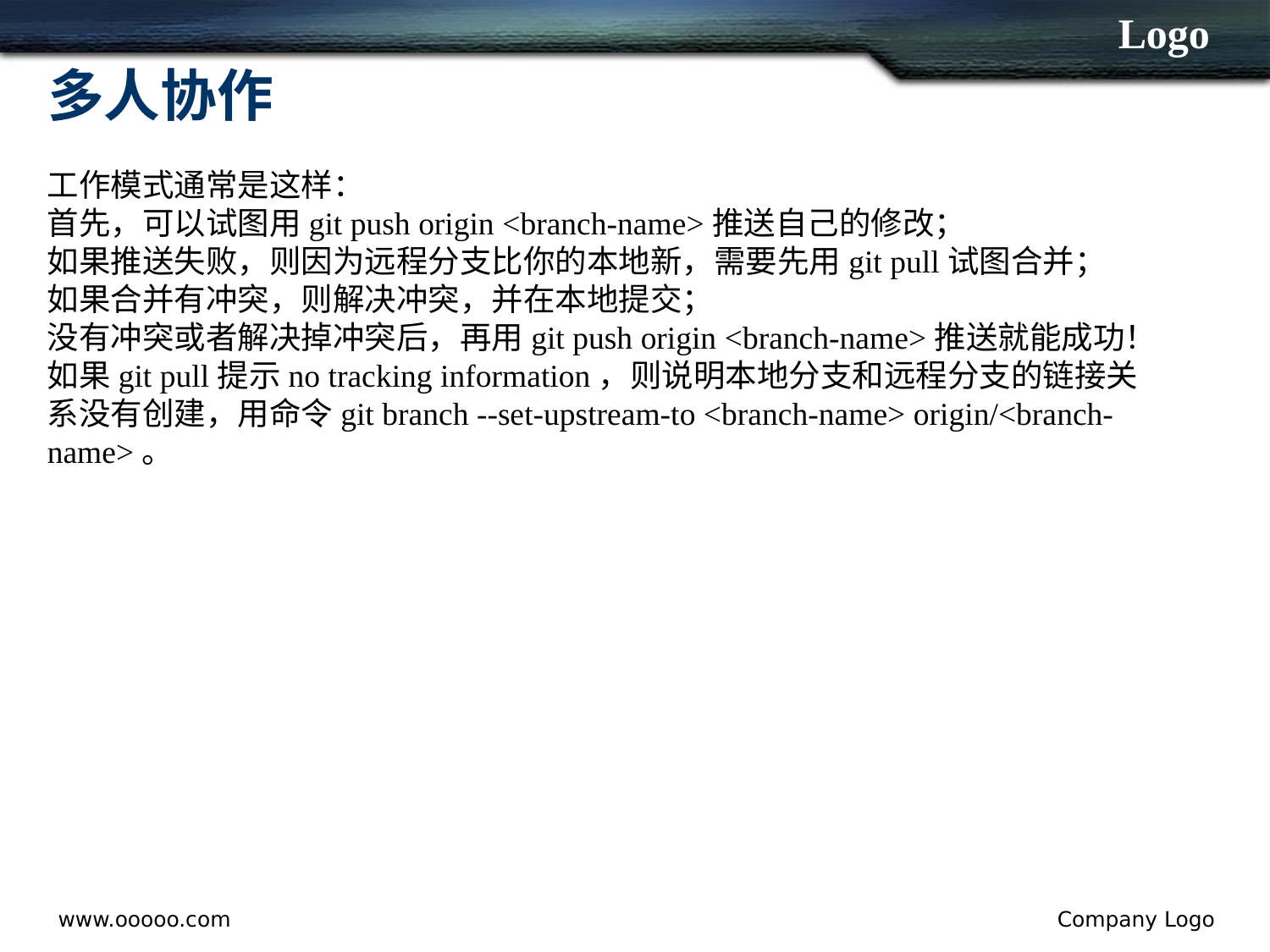

# 多人协作
工作模式通常是这样：
首先，可以试图用git push origin <branch-name>推送自己的修改；
如果推送失败，则因为远程分支比你的本地新，需要先用git pull试图合并；
如果合并有冲突，则解决冲突，并在本地提交；
没有冲突或者解决掉冲突后，再用git push origin <branch-name>推送就能成功！
如果git pull提示no tracking information，则说明本地分支和远程分支的链接关系没有创建，用命令git branch --set-upstream-to <branch-name> origin/<branch-name>。
www.ooooo.com
Company Logo